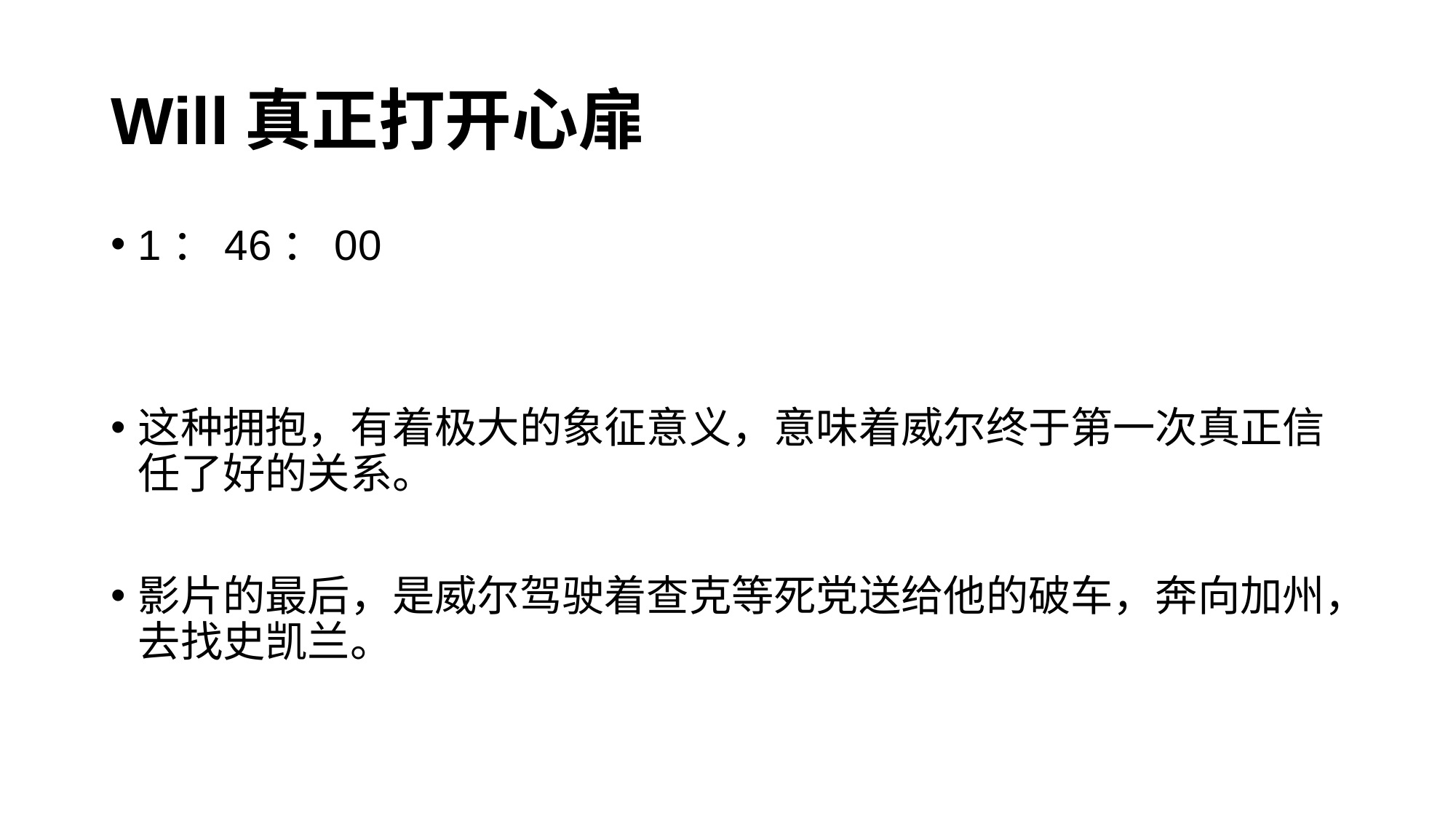

# Will真正打开心扉
1：46：00

这种拥抱，有着极大的象征意义，意味着威尔终于第一次真正信任了好的关系。

影片的最后，是威尔驾驶着查克等死党送给他的破车，奔向加州，去找史凯兰。